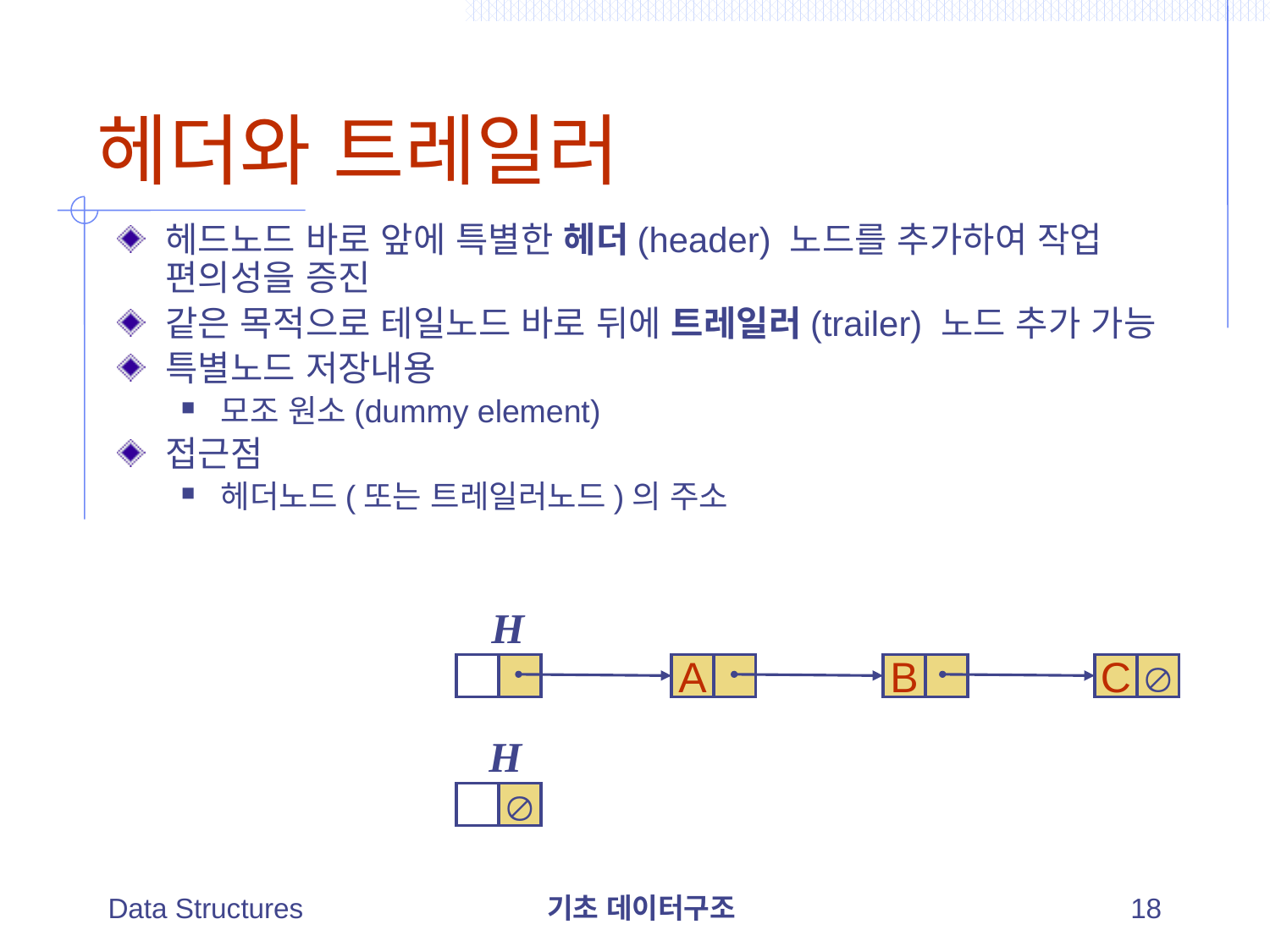

# 헤더와 트레일러
헤드노드 바로 앞에 특별한 헤더(header) 노드를 추가하여 작업 편의성을 증진
같은 목적으로 테일노드 바로 뒤에 트레일러(trailer) 노드 추가 가능
특별노드 저장내용
모조 원소(dummy element)
접근점
헤더노드(또는 트레일러노드)의 주소
H

A

B

C
∅
H

∅
Data Structures
기초 데이터구조
18